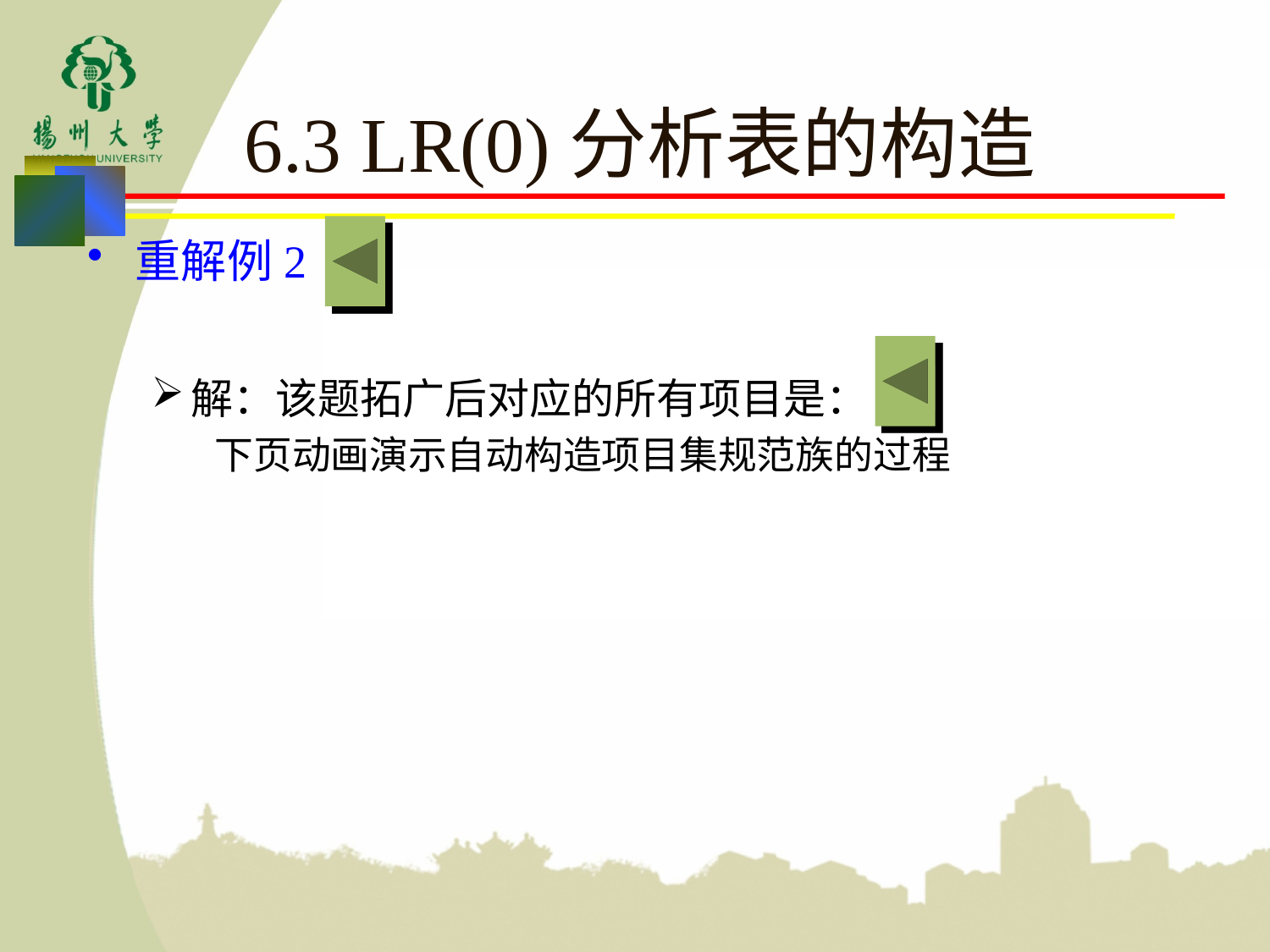

# 6.3 LR(0)分析表的构造

重解例2

解：该题拓广后对应的所有项目是：
下页动画演示自动构造项目集规范族的过程

51